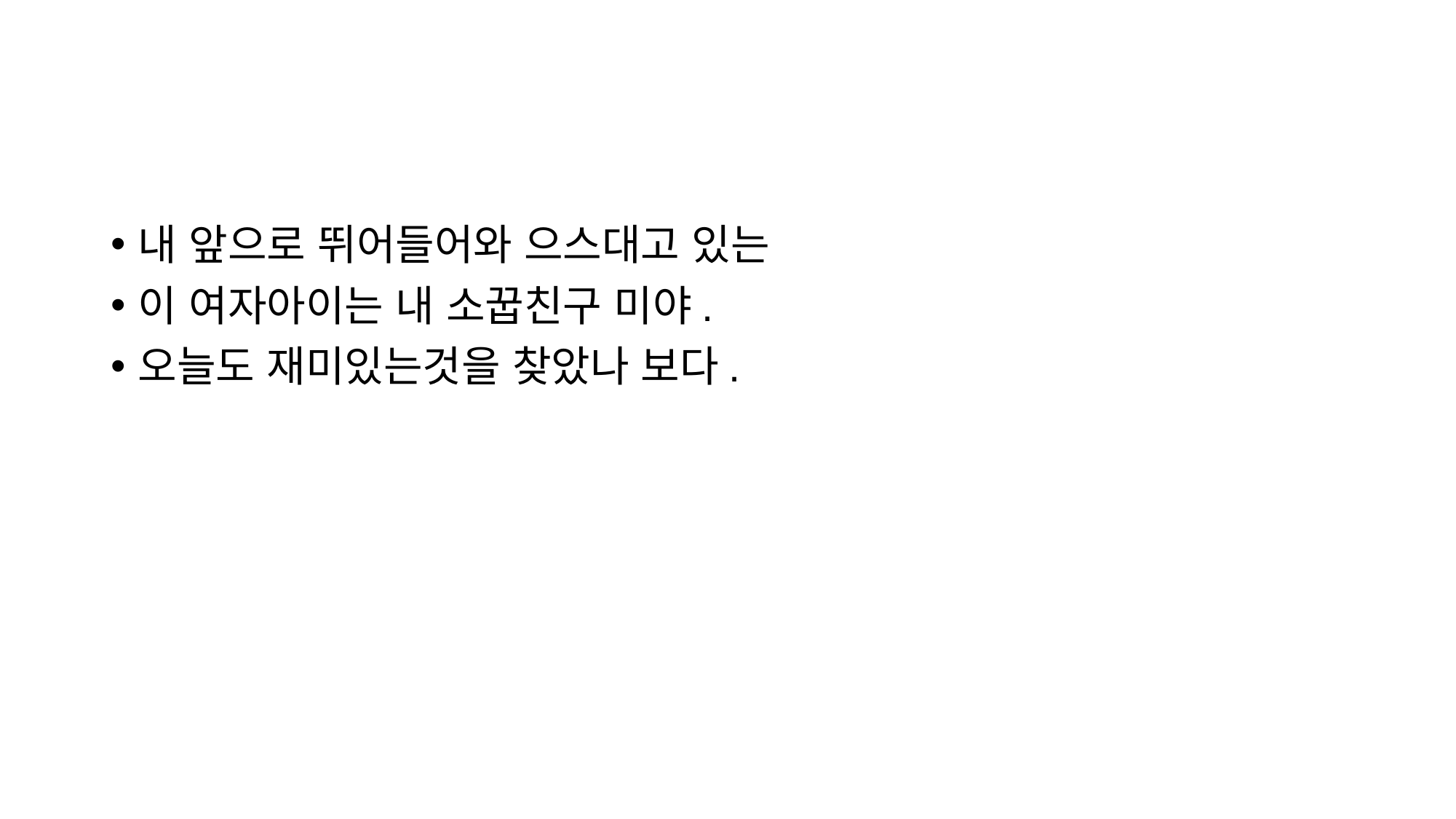

#
내 앞으로 뛰어들어와 으스대고 있는
이 여자아이는 내 소꿉친구 미야.
오늘도 재미있는것을 찾았나 보다.